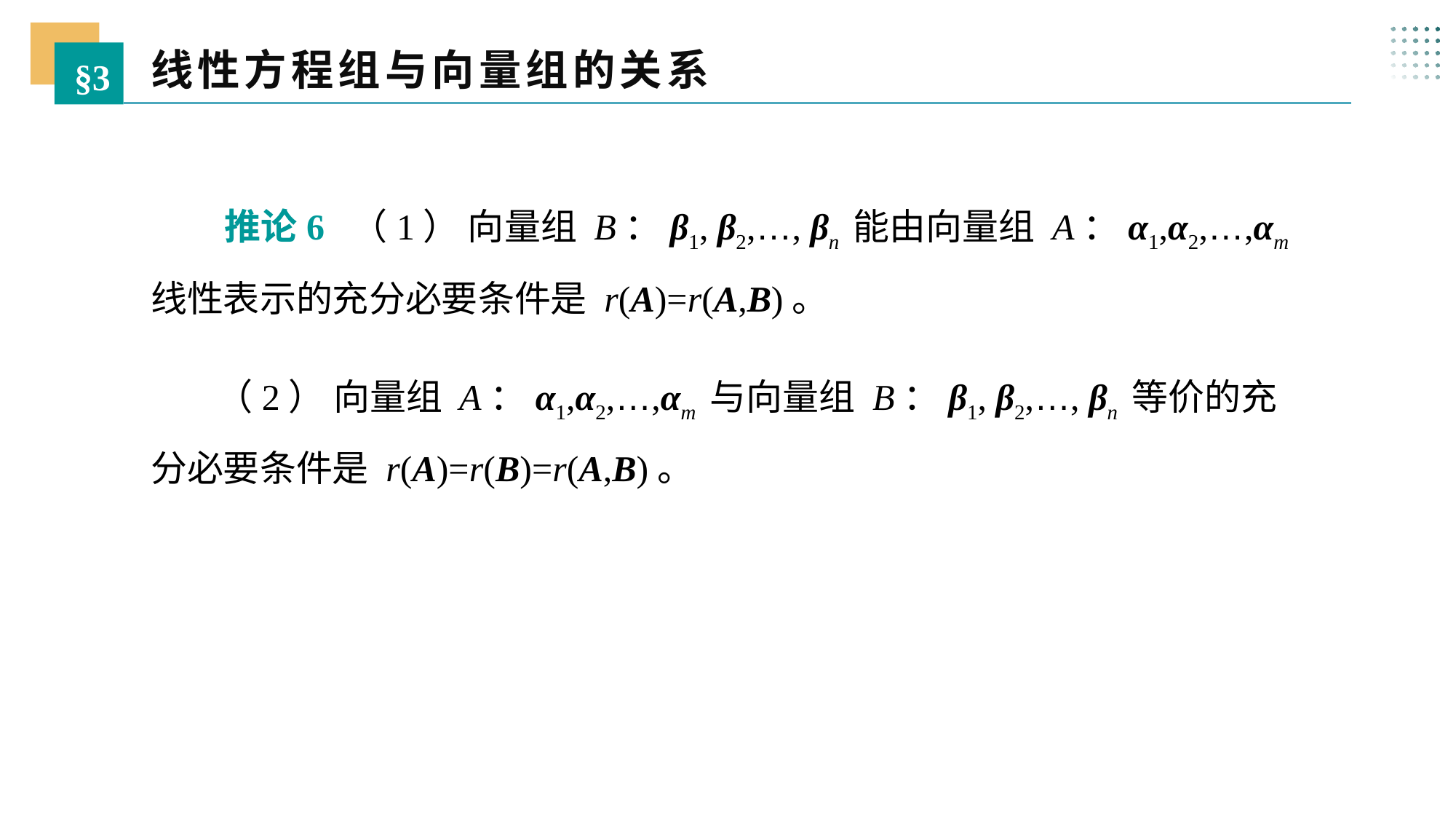

线性方程组与向量组的关系
§3
        推论6  （1） 向量组 B：β1, β2,…, βn 能由向量组 A：α1,α2,…,αm 线性表示的充分必要条件是 r(A)=r(A,B)。
       （2） 向量组 A：α1,α2,…,αm 与向量组 B：β1, β2,…, βn 等价的充分必要条件是 r(A)=r(B)=r(A,B)。